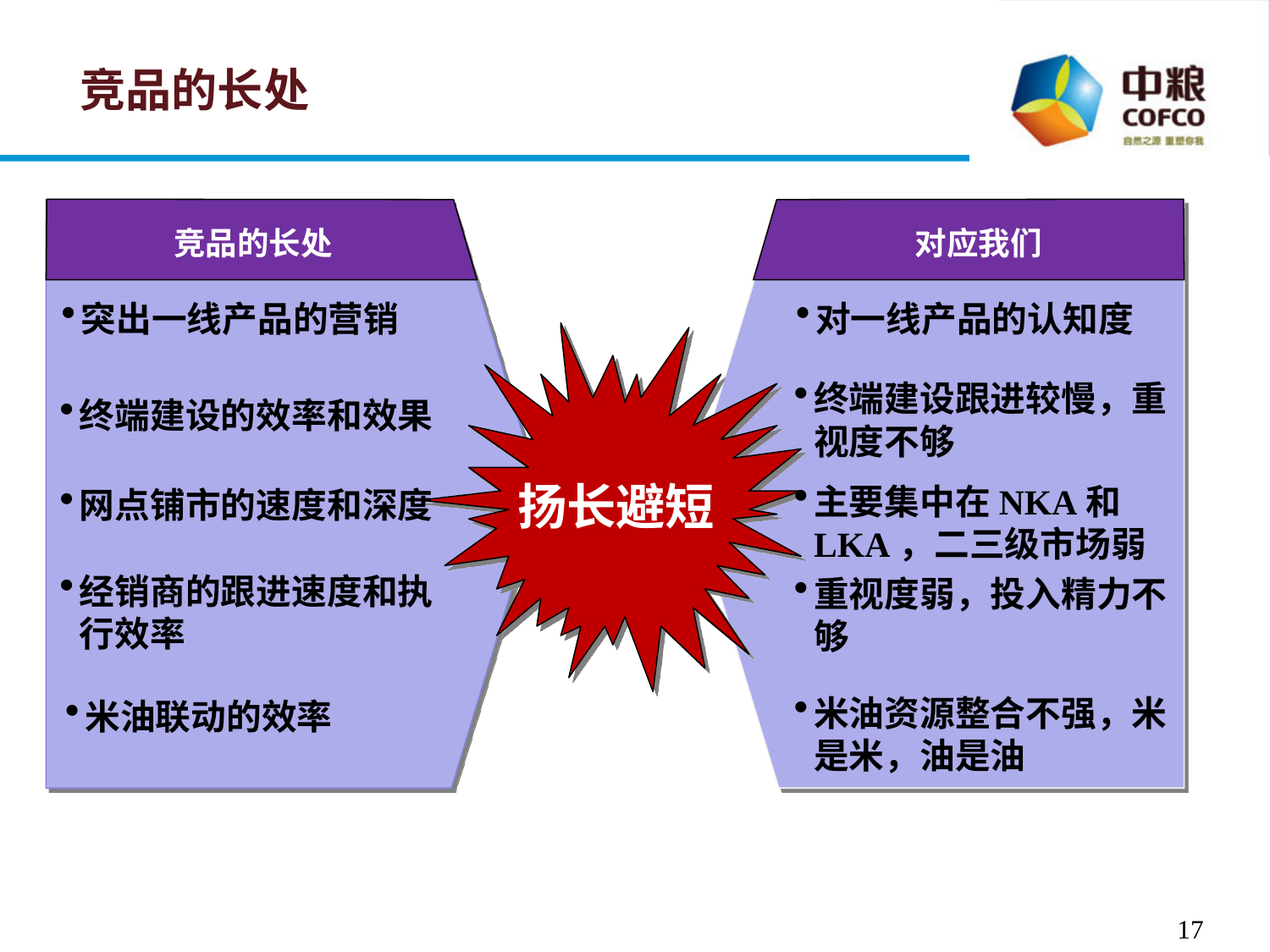

竞品的长处

竞品的长处
对应我们
对一线产品的认知度
突出一线产品的营销

终端建设跟进较慢，重视度不够
终端建设的效率和效果
扬长避短
主要集中在NKA和LKA，二三级市场弱
网点铺市的速度和深度
经销商的跟进速度和执行效率
重视度弱，投入精力不够
米油联动的效率
米油资源整合不强，米是米，油是油